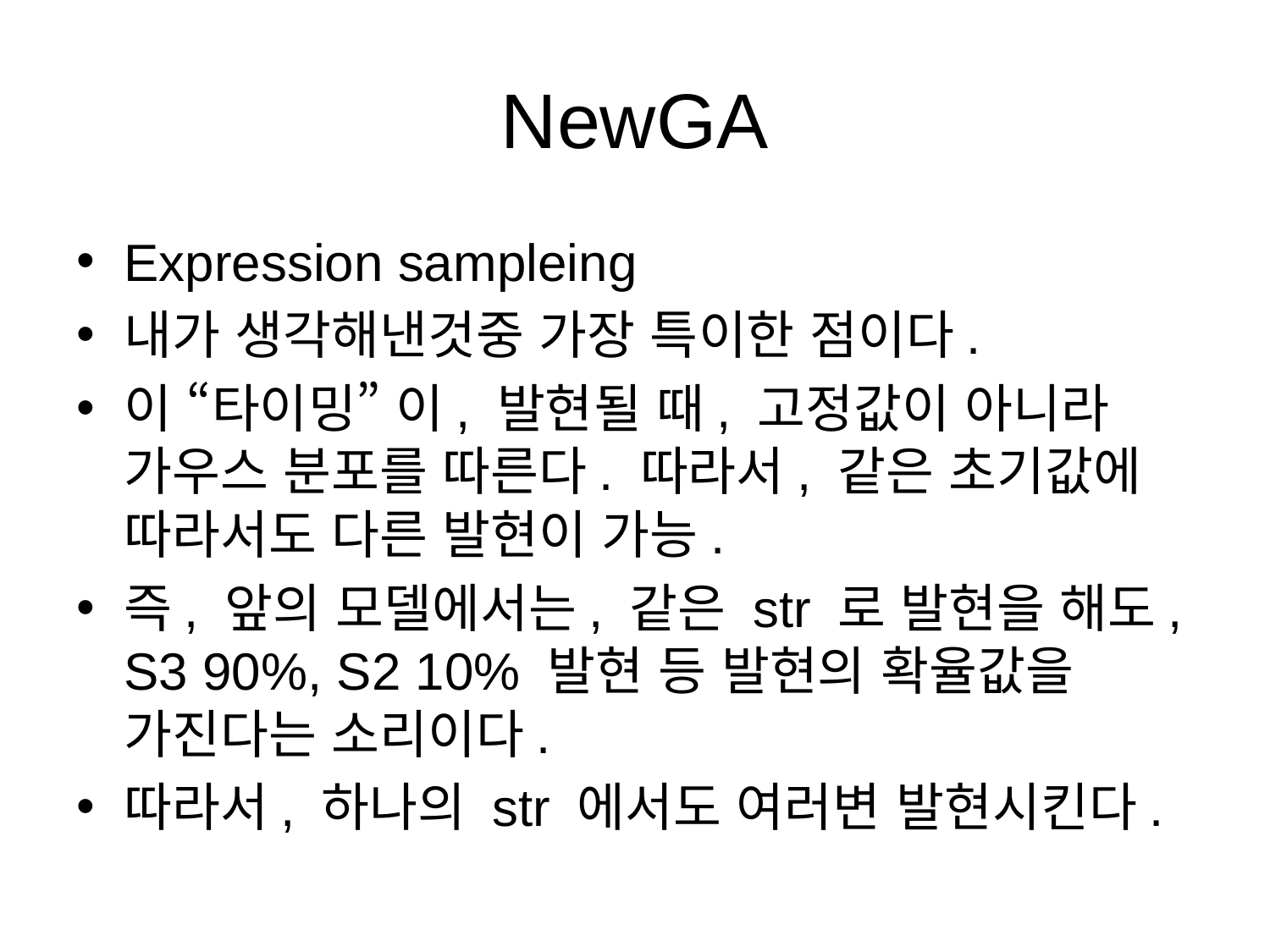

# NewGA
Expression sampleing
내가 생각해낸것중 가장 특이한 점이다.
이 “타이밍” 이, 발현될 때, 고정값이 아니라 가우스 분포를 따른다. 따라서, 같은 초기값에 따라서도 다른 발현이 가능.
즉, 앞의 모델에서는, 같은 str 로 발현을 해도, S3 90%, S2 10% 발현 등 발현의 확율값을 가진다는 소리이다.
따라서, 하나의 str 에서도 여러변 발현시킨다.